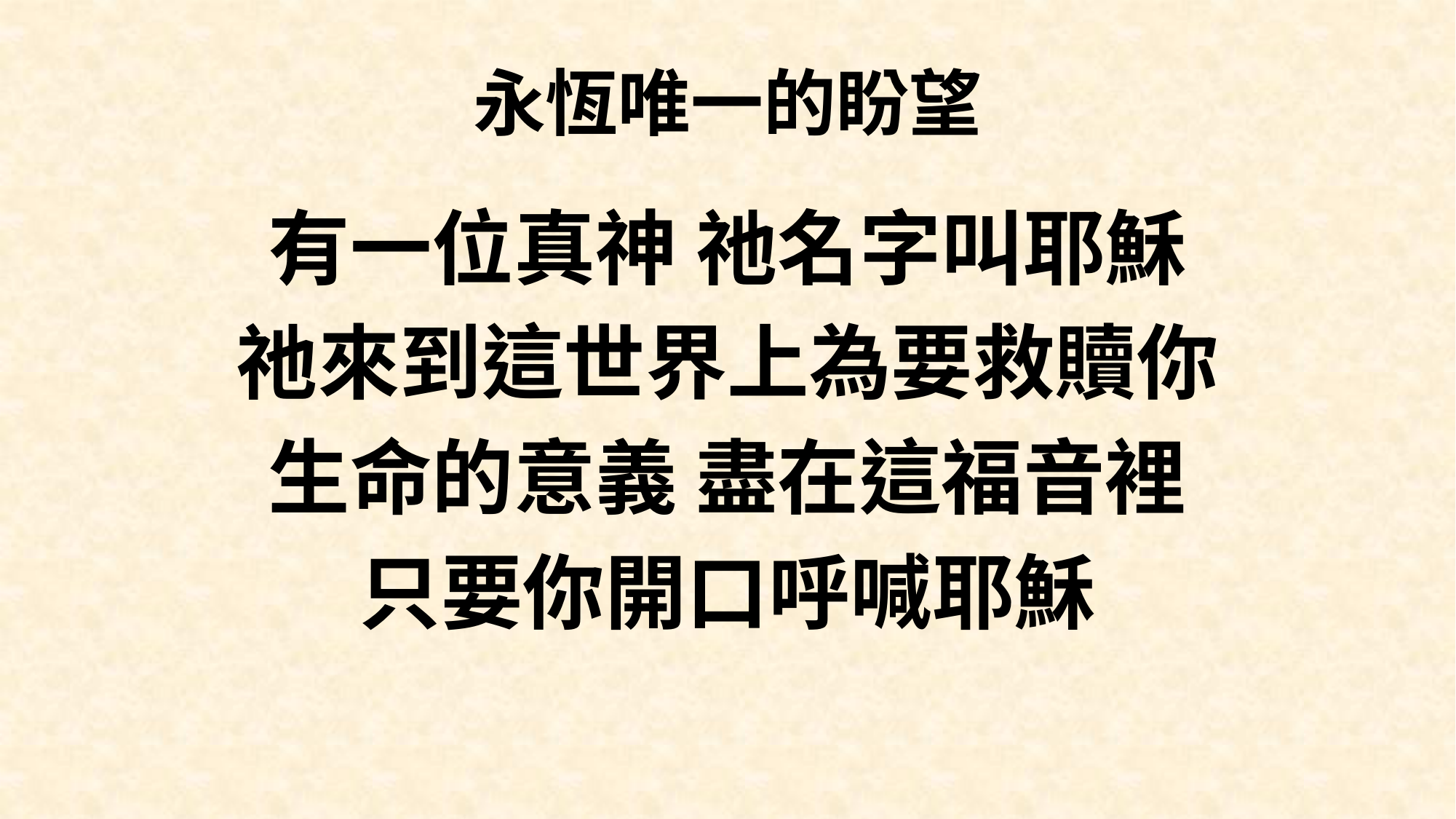

# 永恆唯一的盼望
有一位真神 祂名字叫耶穌
祂來到這世界上為要救贖你
生命的意義 盡在這福音裡
只要你開口呼喊耶穌